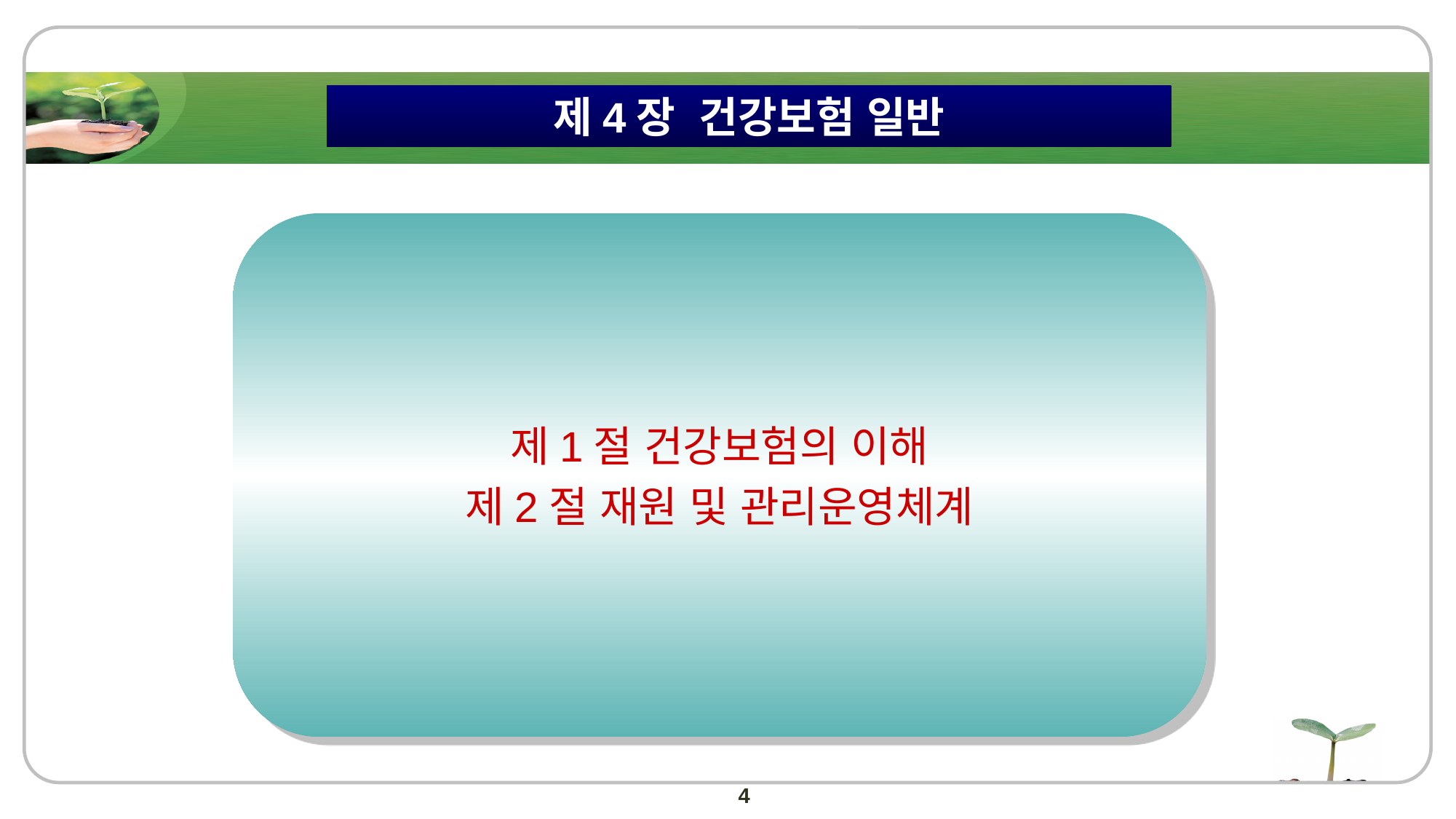

제4장  건강보험 일반
제1절 건강보험의 이해
제2절 재원 및 관리운영체계
4